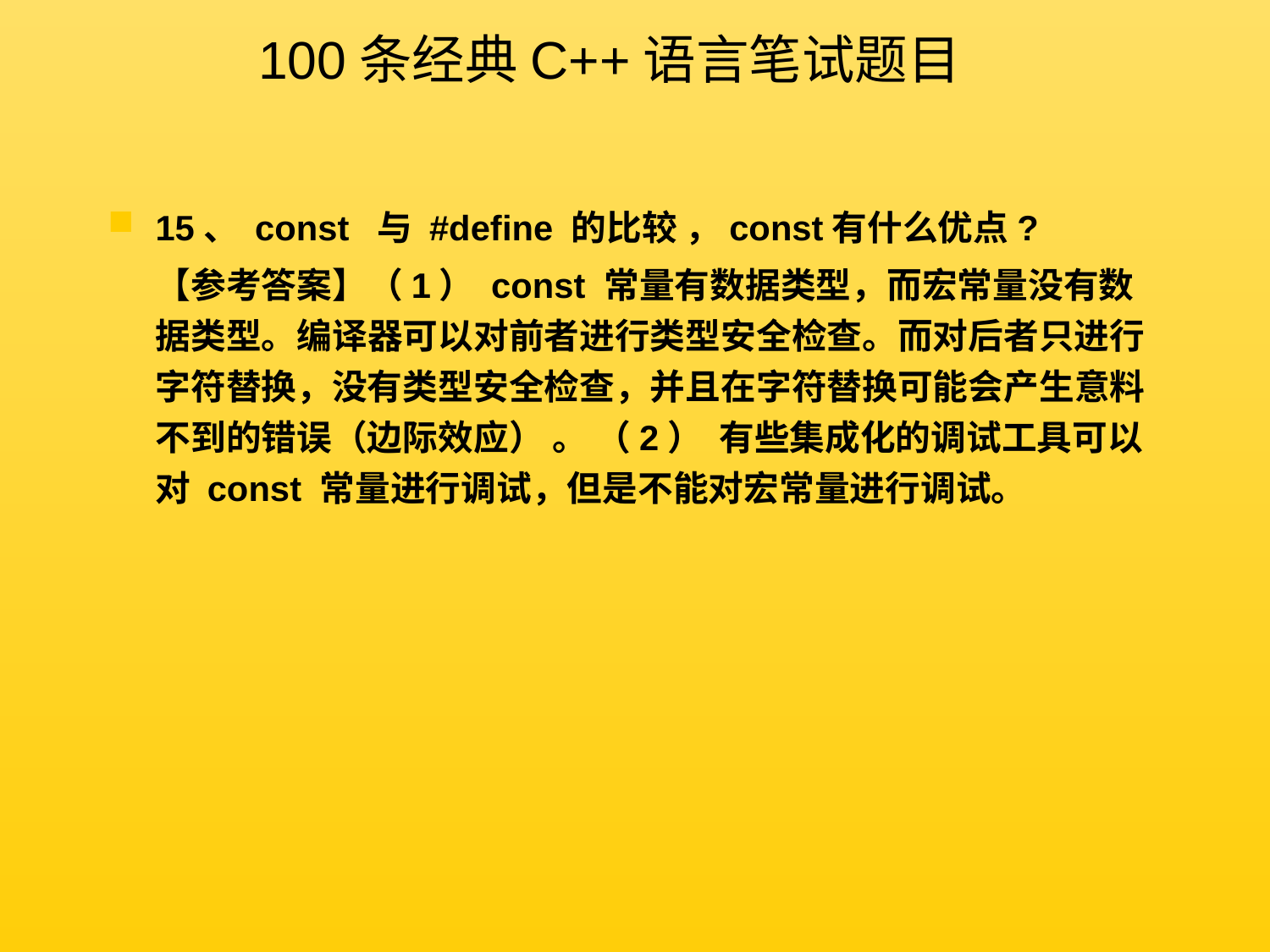

100条经典C++语言笔试题目
15、 const  与 #define 的比较 ，const有什么优点?
	【参考答案】（1） const 常量有数据类型，而宏常量没有数据类型。编译器可以对前者进行类型安全检查。而对后者只进行字符替换，没有类型安全检查，并且在字符替换可能会产生意料不到的错误（边际效应） 。 （2）  有些集成化的调试工具可以对 const 常量进行调试，但是不能对宏常量进行调试。